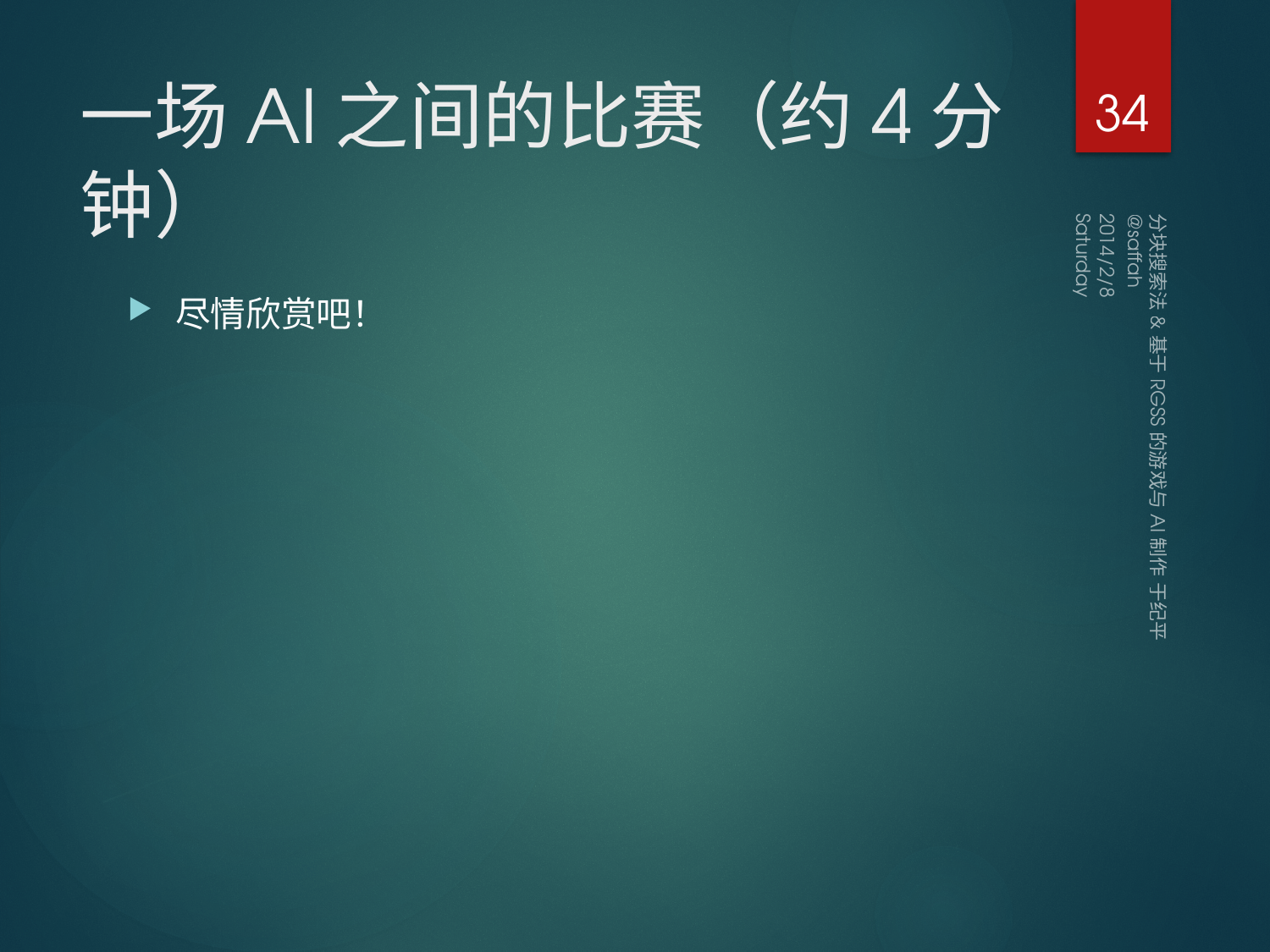

34
# 一场AI之间的比赛（约4分钟）
2014/2/8 Saturday
尽情欣赏吧！
分块搜索法&基于RGSS的游戏与AI制作 于纪平 @saffah